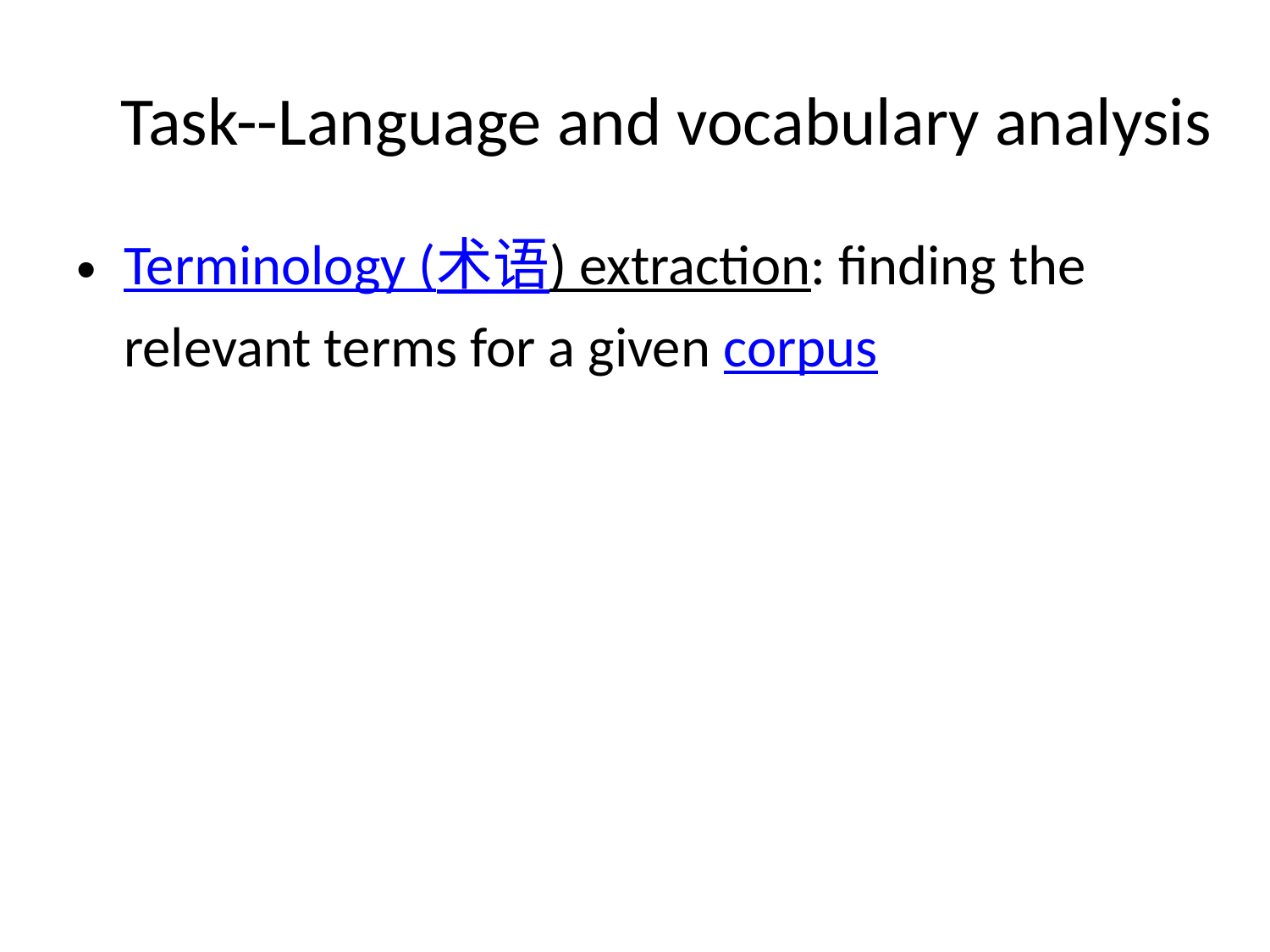

# Task--Language and vocabulary analysis
Terminology (术语) extraction: finding the relevant terms for a given corpus